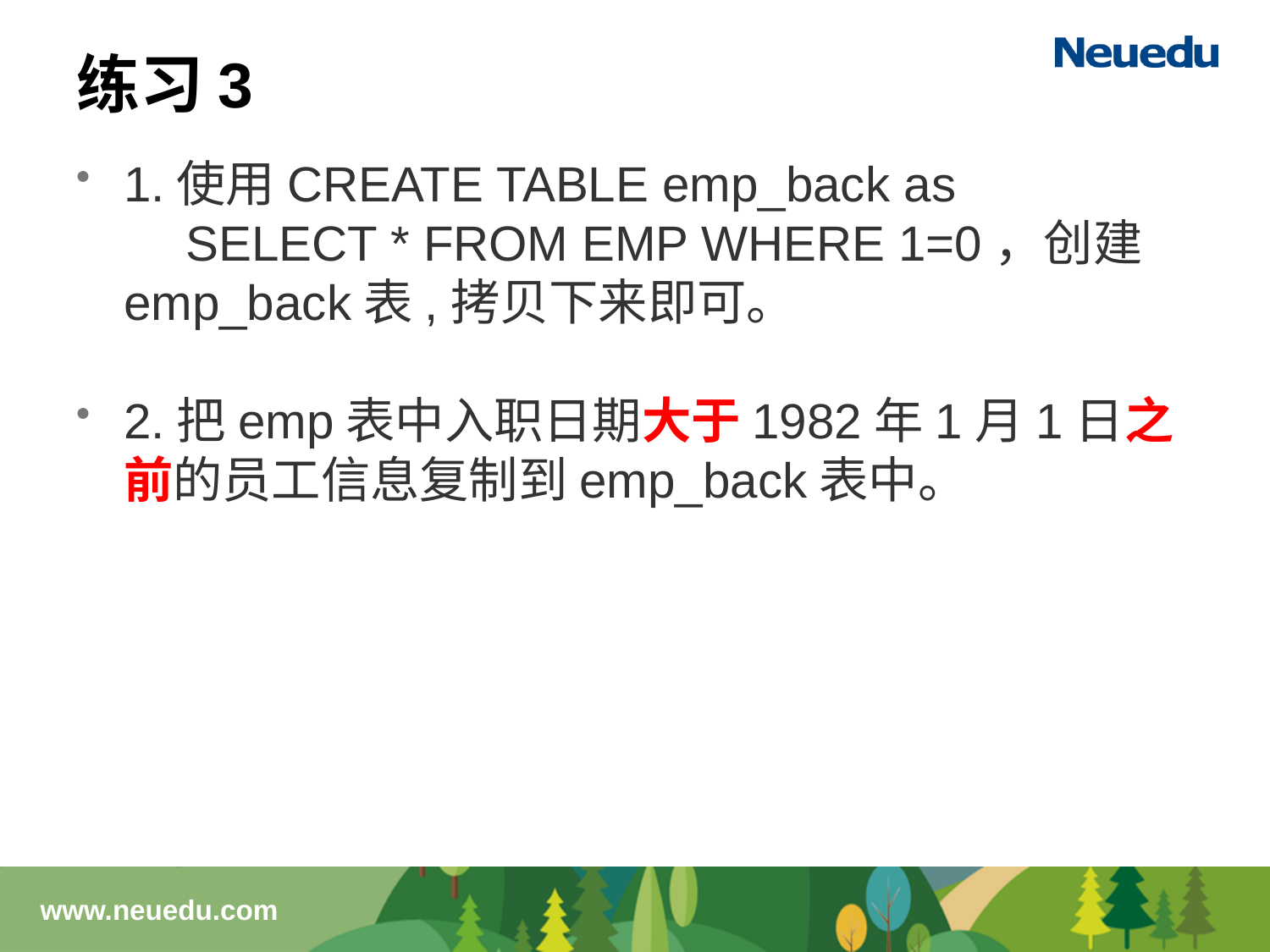

# 练习3
1.使用CREATE TABLE emp_back as
        SELECT * FROM EMP WHERE 1=0，创建emp_back表,拷贝下来即可。

2.把emp表中入职日期大于1982年1月1日之前的员工信息复制到emp_back表中。